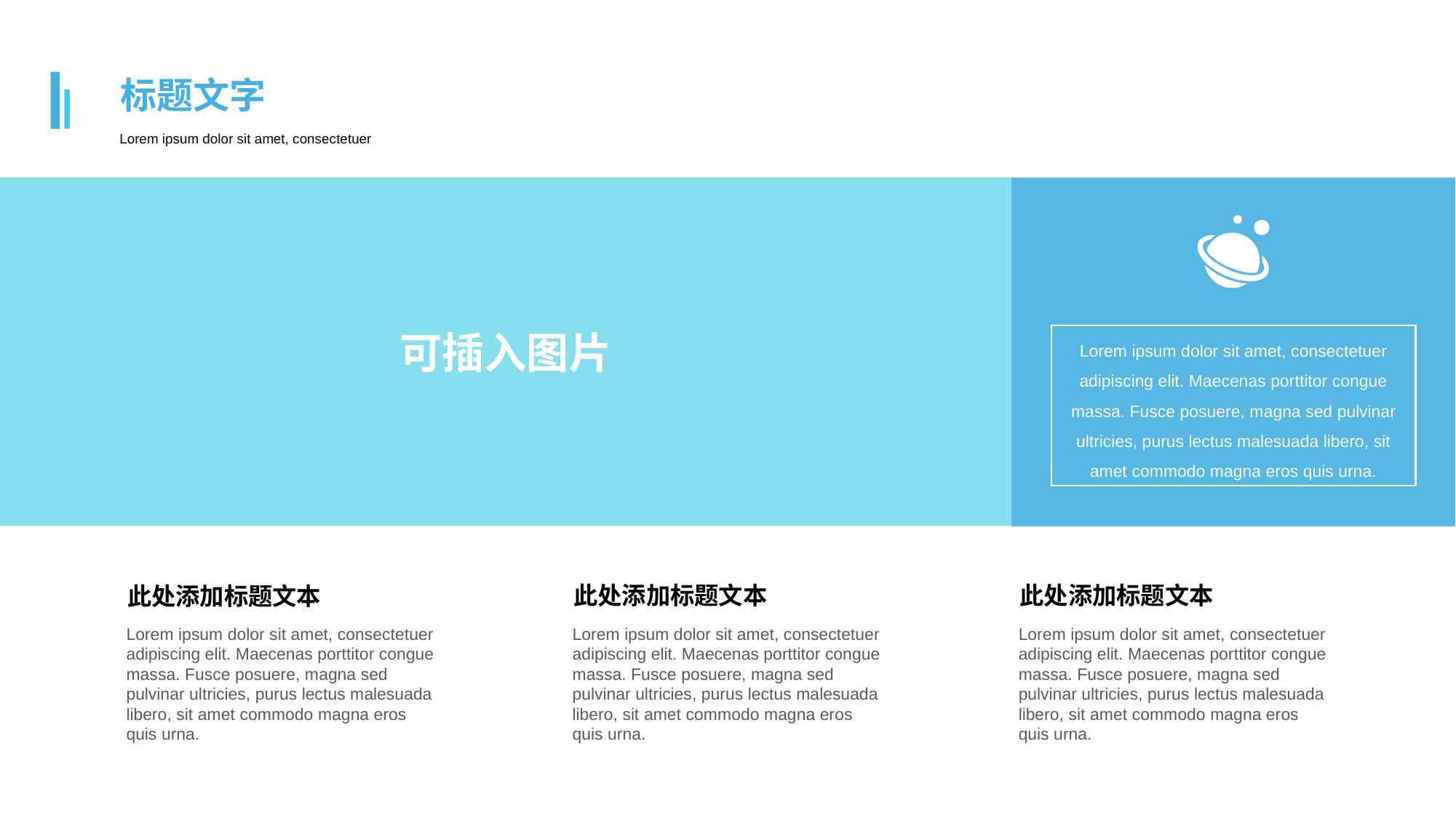

标题文字

Lorem ipsum dolor sit amet, consectetuer
可插入图片

Lorem ipsum dolor sit amet, consectetuer adipiscing elit. Maecenas porttitor congue massa. Fusce posuere, magna sed pulvinar ultricies, purus lectus malesuada libero, sit amet commodo magna eros quis urna.
此处添加标题文本
此处添加标题文本
此处添加标题文本
Lorem ipsum dolor sit amet, consectetuer adipiscing elit. Maecenas porttitor congue massa. Fusce posuere, magna sed pulvinar ultricies, purus lectus malesuada libero, sit amet commodo magna eros quis urna.
Lorem ipsum dolor sit amet, consectetuer adipiscing elit. Maecenas porttitor congue massa. Fusce posuere, magna sed pulvinar ultricies, purus lectus malesuada libero, sit amet commodo magna eros quis urna.
Lorem ipsum dolor sit amet, consectetuer adipiscing elit. Maecenas porttitor congue massa. Fusce posuere, magna sed pulvinar ultricies, purus lectus malesuada libero, sit amet commodo magna eros quis urna.